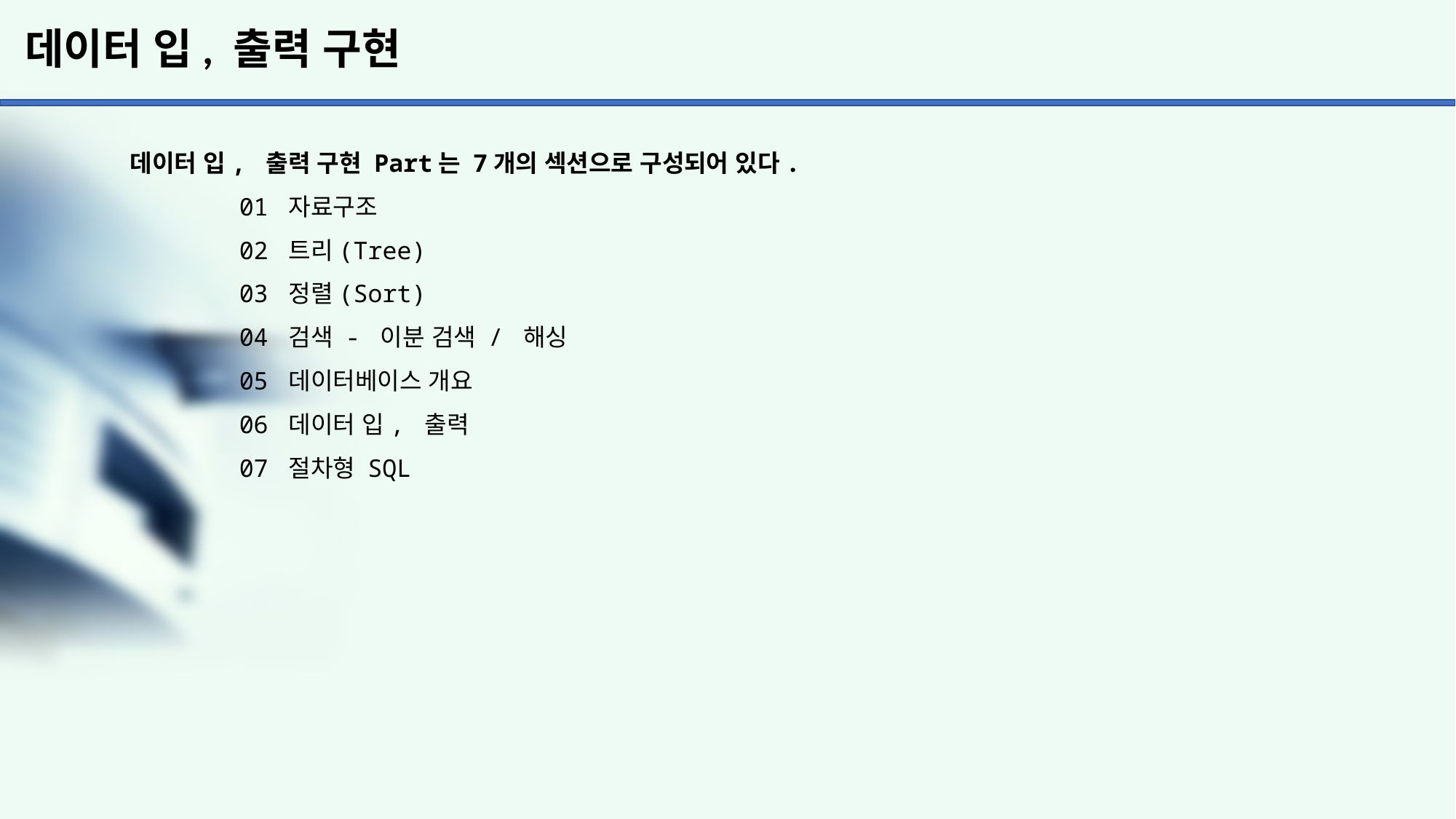

# 데이터 입, 출력 구현
데이터 입, 출력 구현 Part는 7개의 섹션으로 구성되어 있다.
	01 자료구조
	02 트리(Tree)
	03 정렬(Sort)
	04 검색 - 이분 검색 / 해싱
	05 데이터베이스 개요
	06 데이터 입, 출력
	07 절차형 SQL